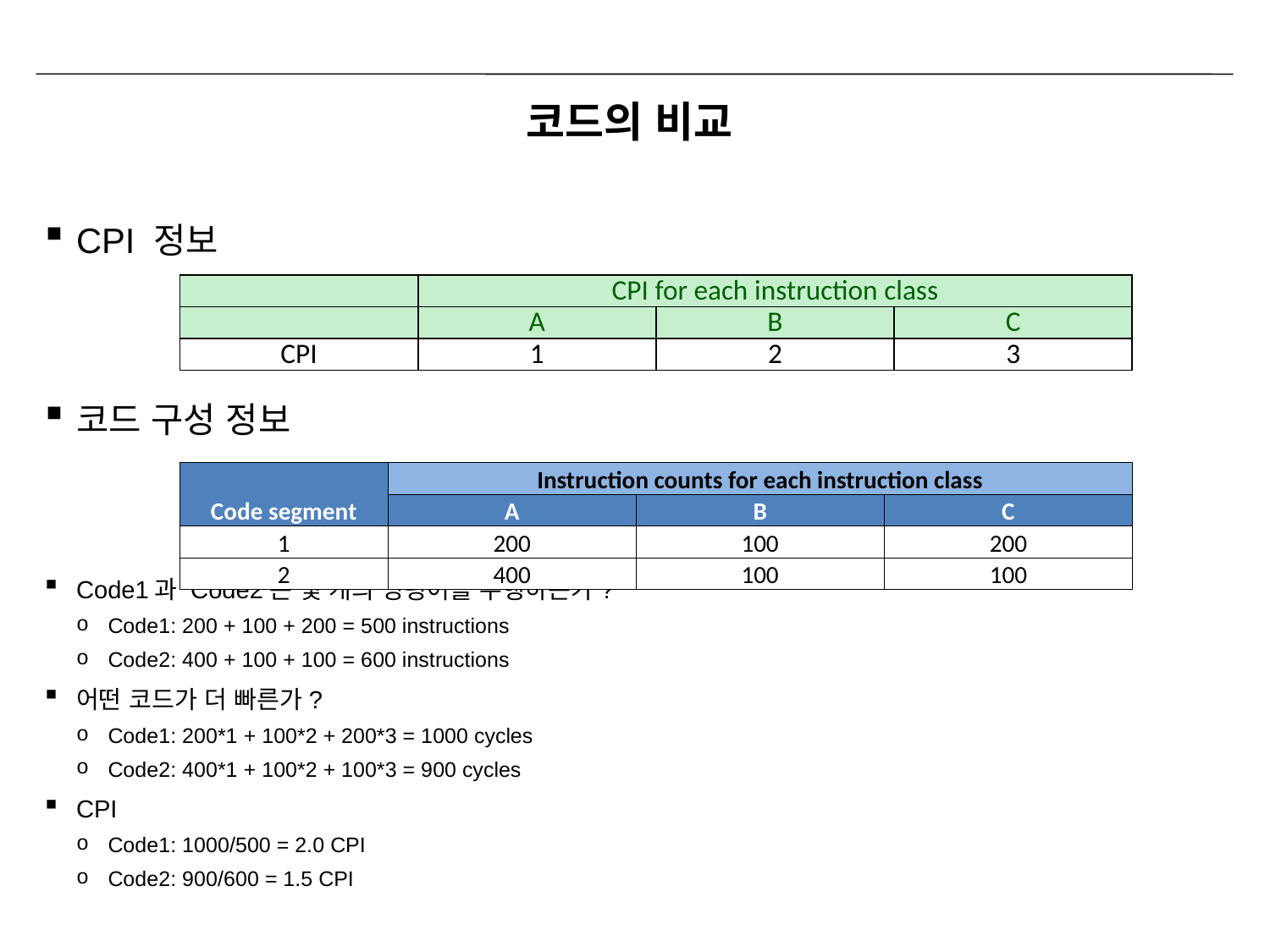

# 코드의 비교
CPI 정보

코드 구성 정보

Code1과 Code2는 몇 개의 명령어를 수행하는가?
Code1: 200 + 100 + 200 = 500 instructions
Code2: 400 + 100 + 100 = 600 instructions
어떤 코드가 더 빠른가?
Code1: 200*1 + 100*2 + 200*3 = 1000 cycles
Code2: 400*1 + 100*2 + 100*3 = 900 cycles
CPI
Code1: 1000/500 = 2.0 CPI
Code2: 900/600 = 1.5 CPI

|  | CPI for each instruction class |  |  |
| --- | --- | --- | --- |
|  | A | B | C |
| CPI | 1 | 2 | 3 |
| Code segment | Instruction counts for each instruction class |  |  |
| --- | --- | --- | --- |
|  | A | B | C |
| 1 | 200 | 100 | 200 |
| 2 | 400 | 100 | 100 |